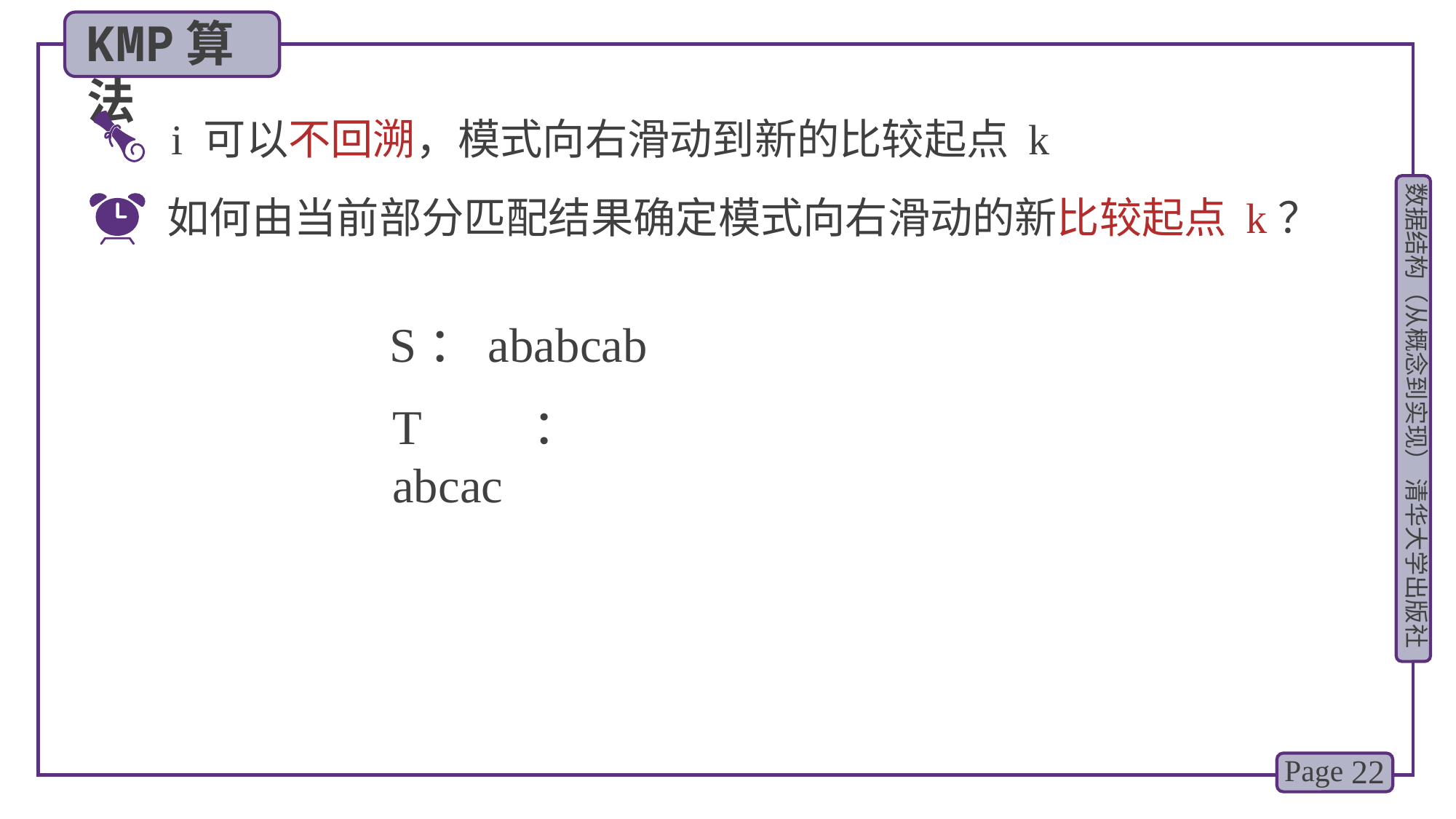

KMP算法

i 可以不回溯，模式向右滑动到新的比较起点 k

如何由当前部分匹配结果确定模式向右滑动的新比较起点 k？

S：ababcab
T：abcac